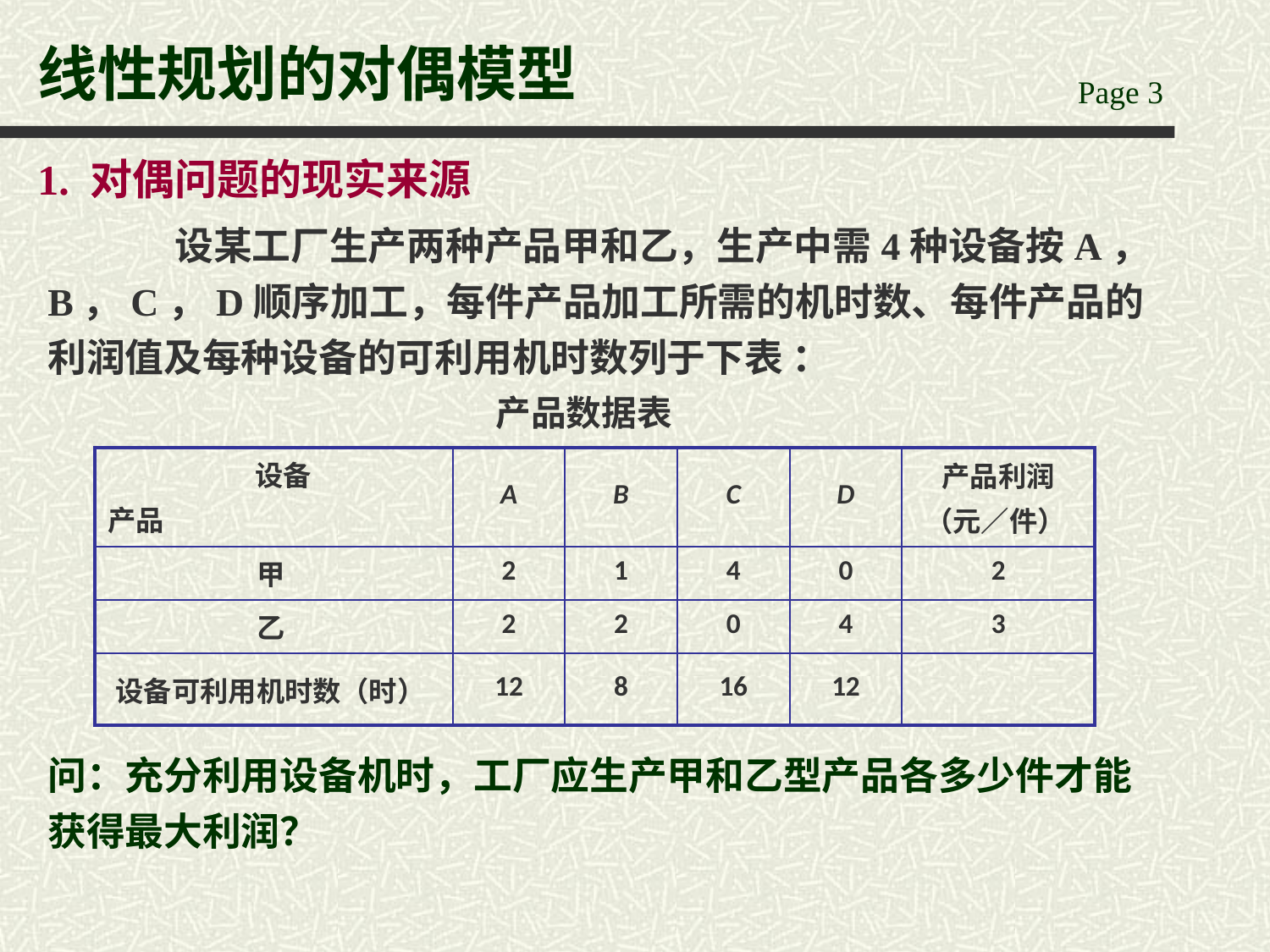

# 线性规划的对偶模型
1. 对偶问题的现实来源
	设某工厂生产两种产品甲和乙，生产中需4种设备按A，B，C，D顺序加工，每件产品加工所需的机时数、每件产品的利润值及每种设备的可利用机时数列于下表 ：
产品数据表
| 设备 产品 | A | B | C | D | 产品利润 （元／件） |
| --- | --- | --- | --- | --- | --- |
| 甲 | 2 | 1 | 4 | 0 | 2 |
| 乙 | 2 | 2 | 0 | 4 | 3 |
| 设备可利用机时数（时） | 12 | 8 | 16 | 12 |  |
问：充分利用设备机时，工厂应生产甲和乙型产品各多少件才能获得最大利润？